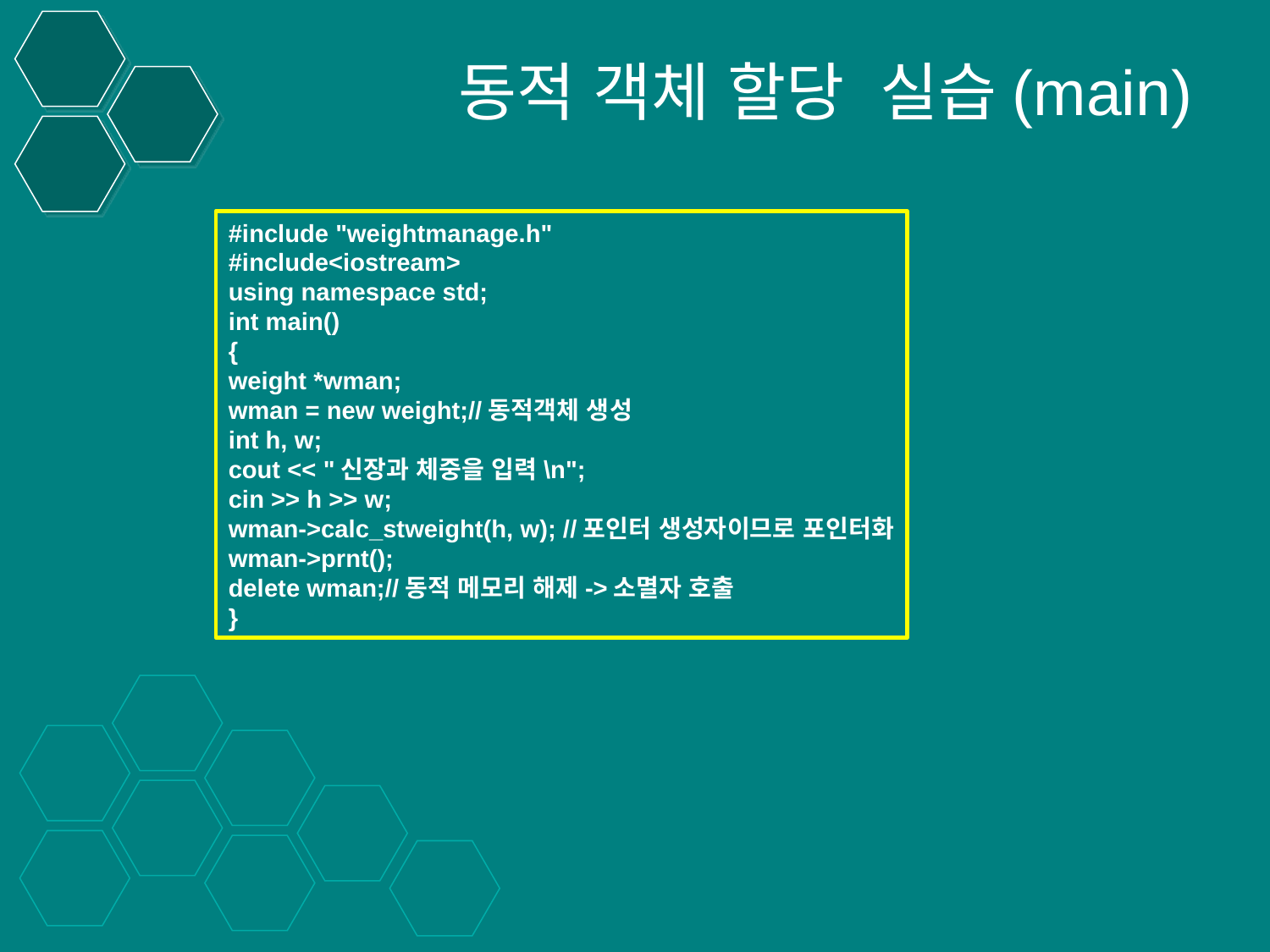

동적 객체 할당  실습(main)
#include "weightmanage.h"
#include<iostream>
using namespace std;
int main()
{
weight *wman;
wman = new weight;//동적객체 생성
int h, w;
cout << "신장과 체중을 입력\n";
cin >> h >> w;
wman->calc_stweight(h, w); //포인터 생성자이므로 포인터화
wman->prnt();
delete wman;//동적 메모리 해제->소멸자 호출
}